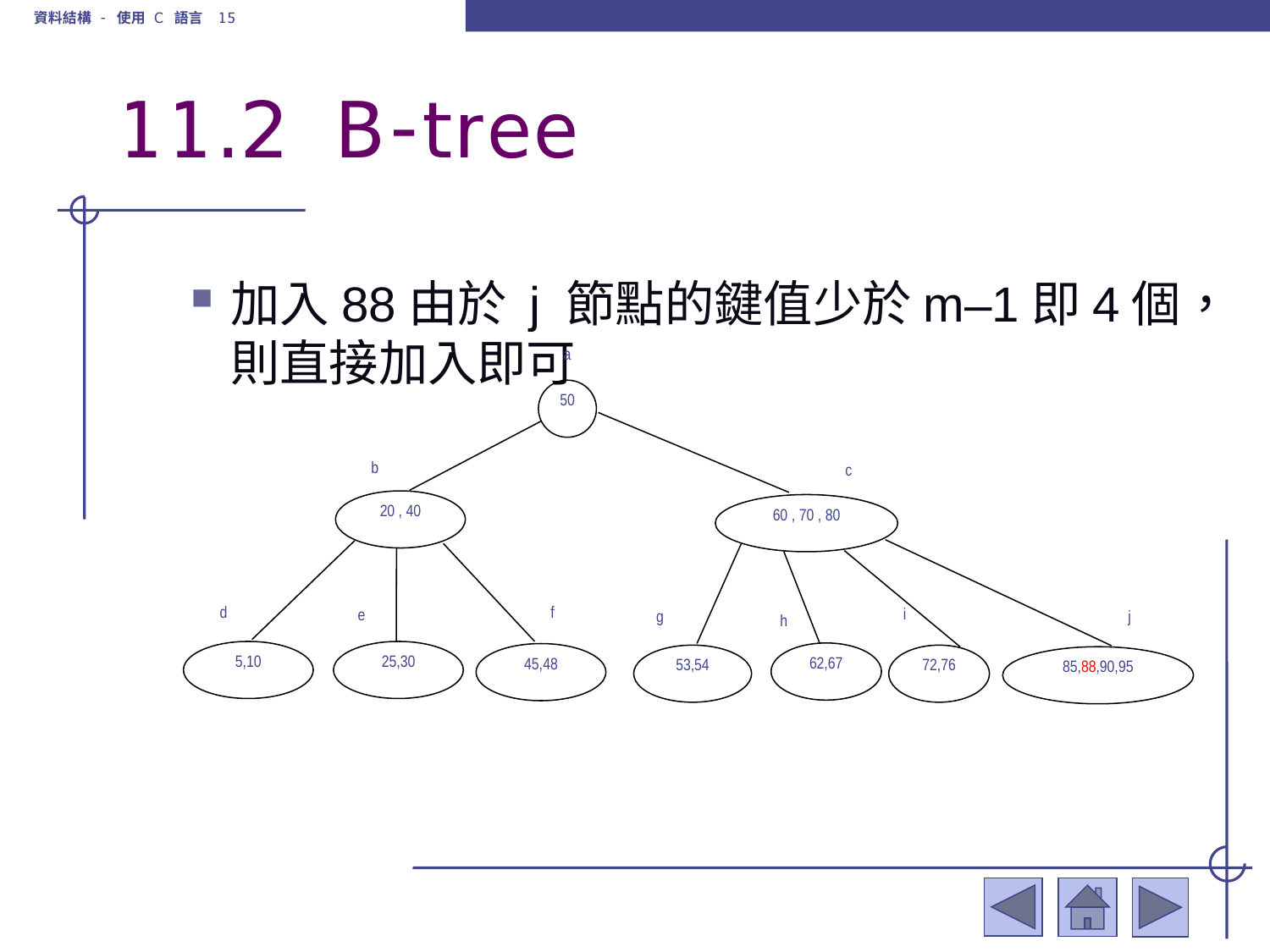

資料結構 - 使用 C 語言   15
# 11.2  B-tree
加入88由於 j 節點的鍵值少於m–1即4個，則直接加入即可
a
50

b
c
20 , 40
60 , 70 , 80

d
f
i
e
g
j
h
5,10
25,30
62,67
45,48
53,54
72,76
85,88,90,95